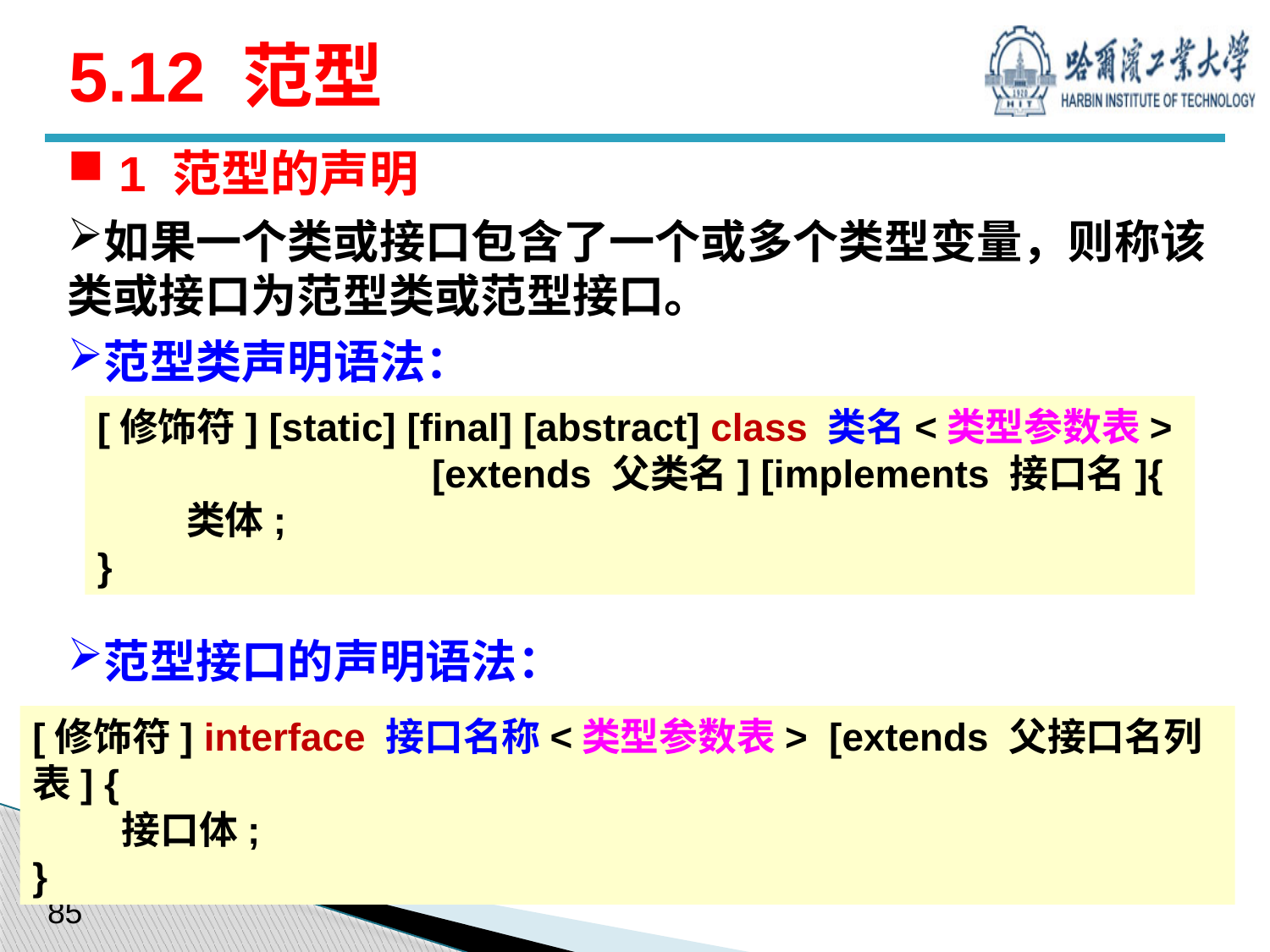

# 5.12 范型
 1 范型的声明
如果一个类或接口包含了一个或多个类型变量，则称该类或接口为范型类或范型接口。
范型类声明语法：
[修饰符] [static] [final] [abstract] class 类名<类型参数表>
                               [extends 父类名] [implements 接口名]{
         类体;
}
范型接口的声明语法：
[修饰符] interface 接口名称<类型参数表>  [extends 父接口名列表] {
         接口体;
}